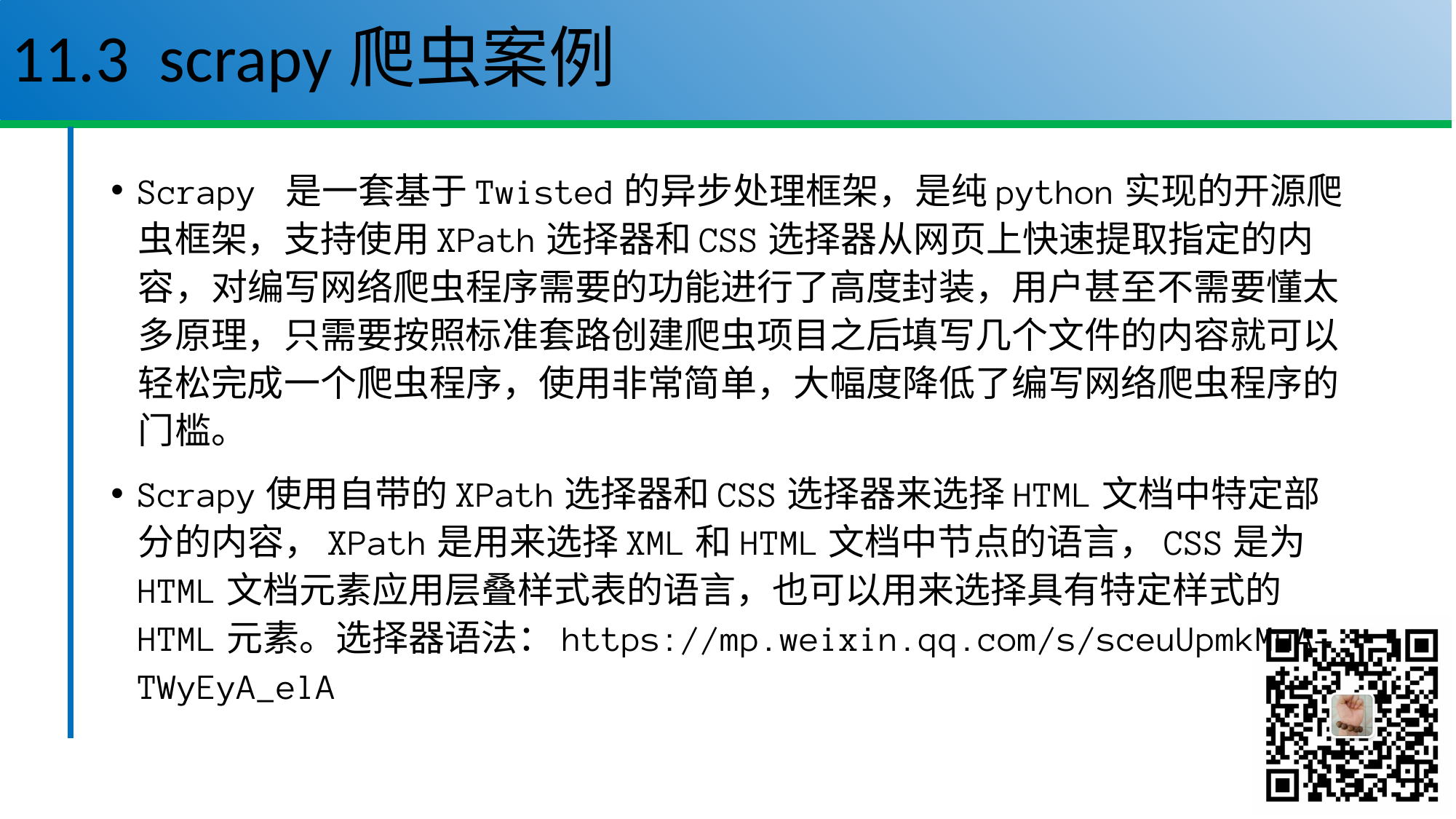

# 11.3  scrapy爬虫案例
Scrapy 是一套基于Twisted的异步处理框架，是纯python实现的开源爬虫框架，支持使用XPath选择器和CSS选择器从网页上快速提取指定的内容，对编写网络爬虫程序需要的功能进行了高度封装，用户甚至不需要懂太多原理，只需要按照标准套路创建爬虫项目之后填写几个文件的内容就可以轻松完成一个爬虫程序，使用非常简单，大幅度降低了编写网络爬虫程序的门槛。
Scrapy使用自带的XPath选择器和CSS选择器来选择HTML文档中特定部分的内容，XPath是用来选择XML和HTML文档中节点的语言，CSS是为HTML文档元素应用层叠样式表的语言，也可以用来选择具有特定样式的HTML元素。选择器语法：https://mp.weixin.qq.com/s/sceuUpmkMuA-TWyEyA_elA
28